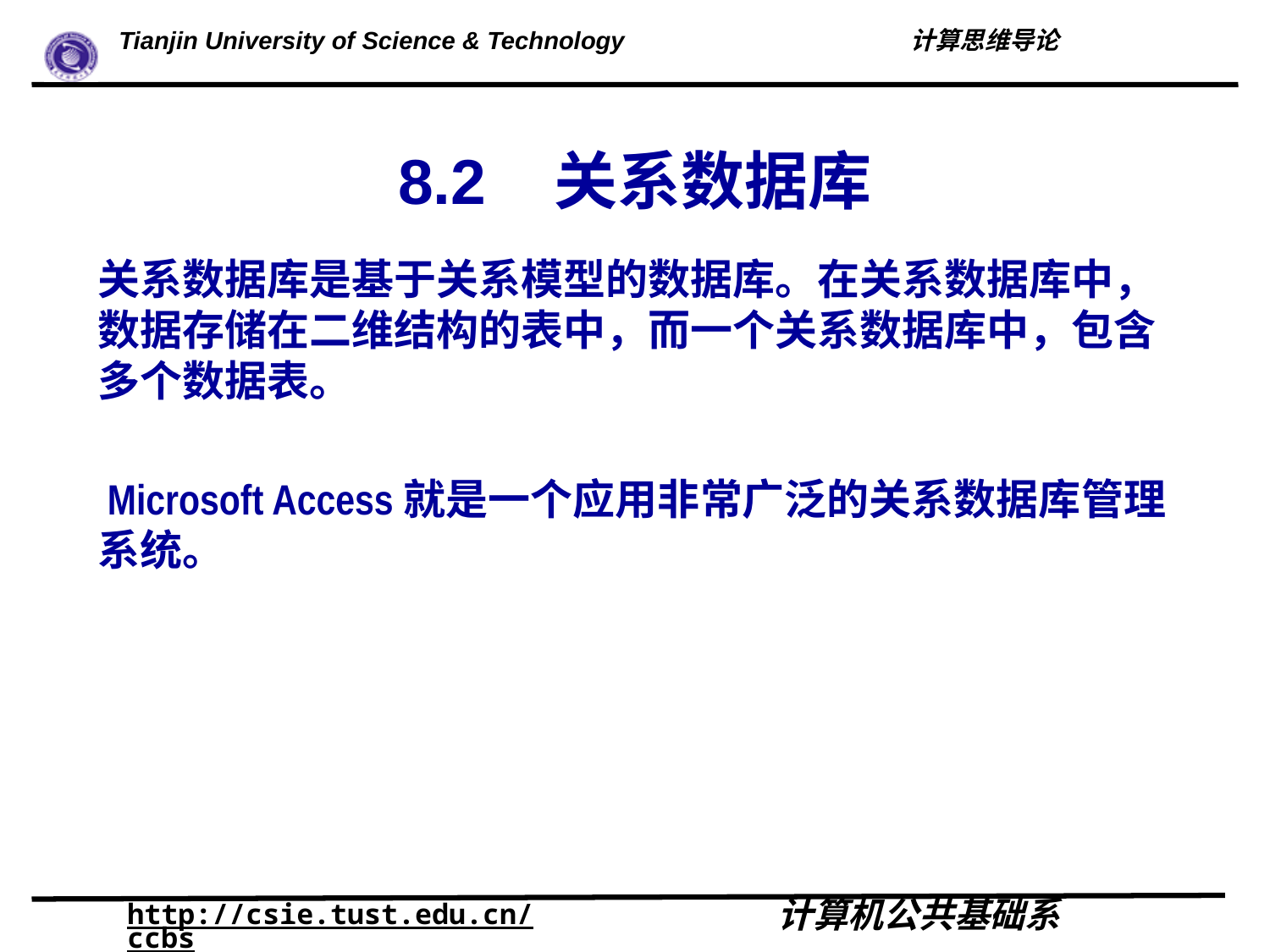

# 8.2   关系数据库
关系数据库是基于关系模型的数据库。在关系数据库中，数据存储在二维结构的表中，而一个关系数据库中，包含多个数据表。

 Microsoft Access就是一个应用非常广泛的关系数据库管理系统。